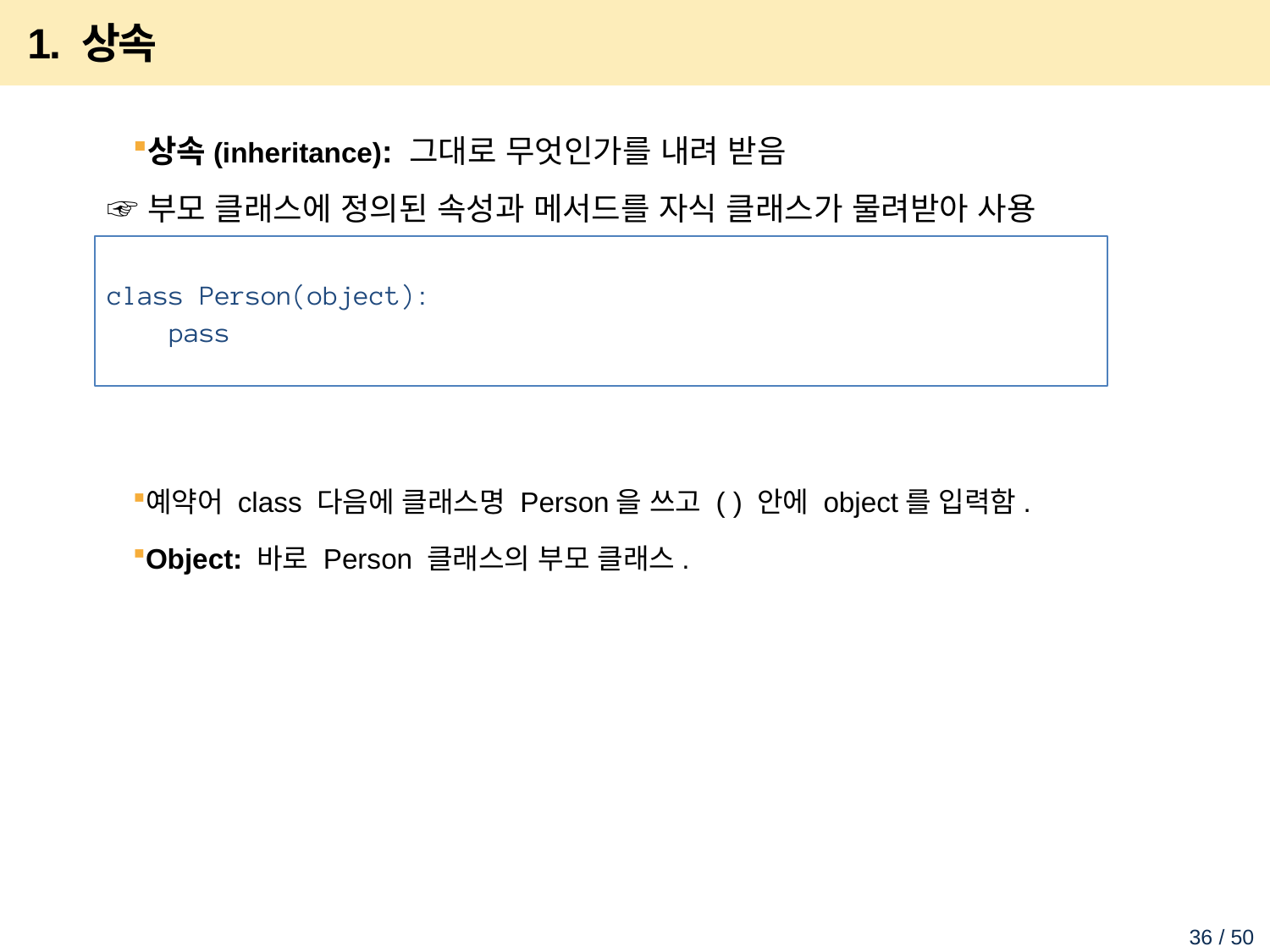

# 1. 상속
상속(inheritance): 그대로 무엇인가를 내려 받음
☞ 부모 클래스에 정의된 속성과 메서드를 자식 클래스가 물려받아 사용

예약어 class 다음에 클래스명 Person을 쓰고 ( ) 안에 object를 입력함.
Object: 바로 Person 클래스의 부모 클래스.
class Person(object):
    pass